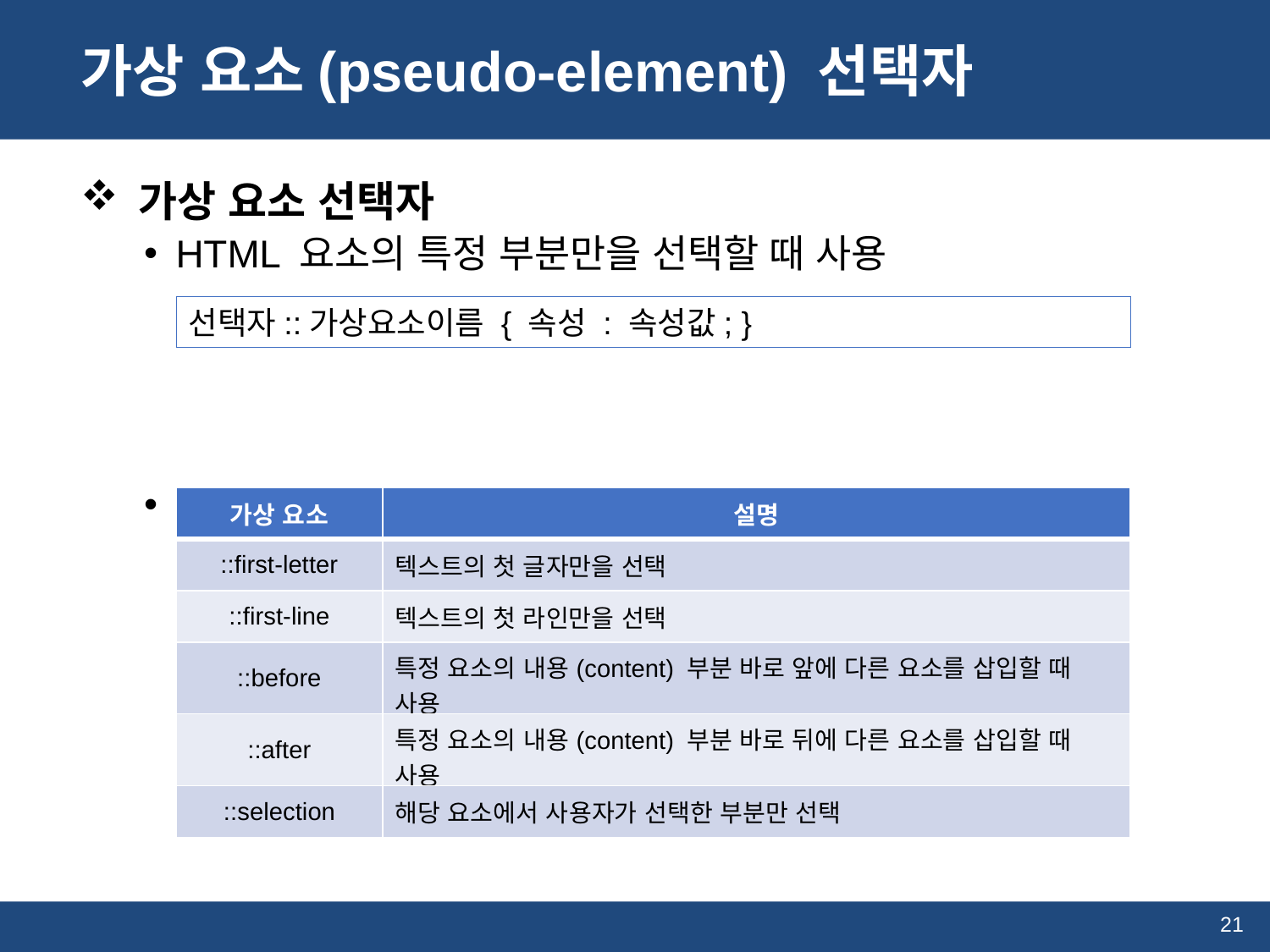

# 가상 요소(pseudo-element) 선택자
 가상 요소 선택자
HTML 요소의 특정 부분만을 선택할 때 사용

대표적인 가상 요소

선택자::가상요소이름 { 속성 : 속성값; }
| 가상 요소 | 설명 |
| --- | --- |
| ::first-letter | 텍스트의 첫 글자만을 선택 |
| ::first-line | 텍스트의 첫 라인만을 선택 |
| ::before | 특정 요소의 내용(content) 부분 바로 앞에 다른 요소를 삽입할 때 사용 |
| ::after | 특정 요소의 내용(content) 부분 바로 뒤에 다른 요소를 삽입할 때 사용 |
| ::selection | 해당 요소에서 사용자가 선택한 부분만 선택 |
21